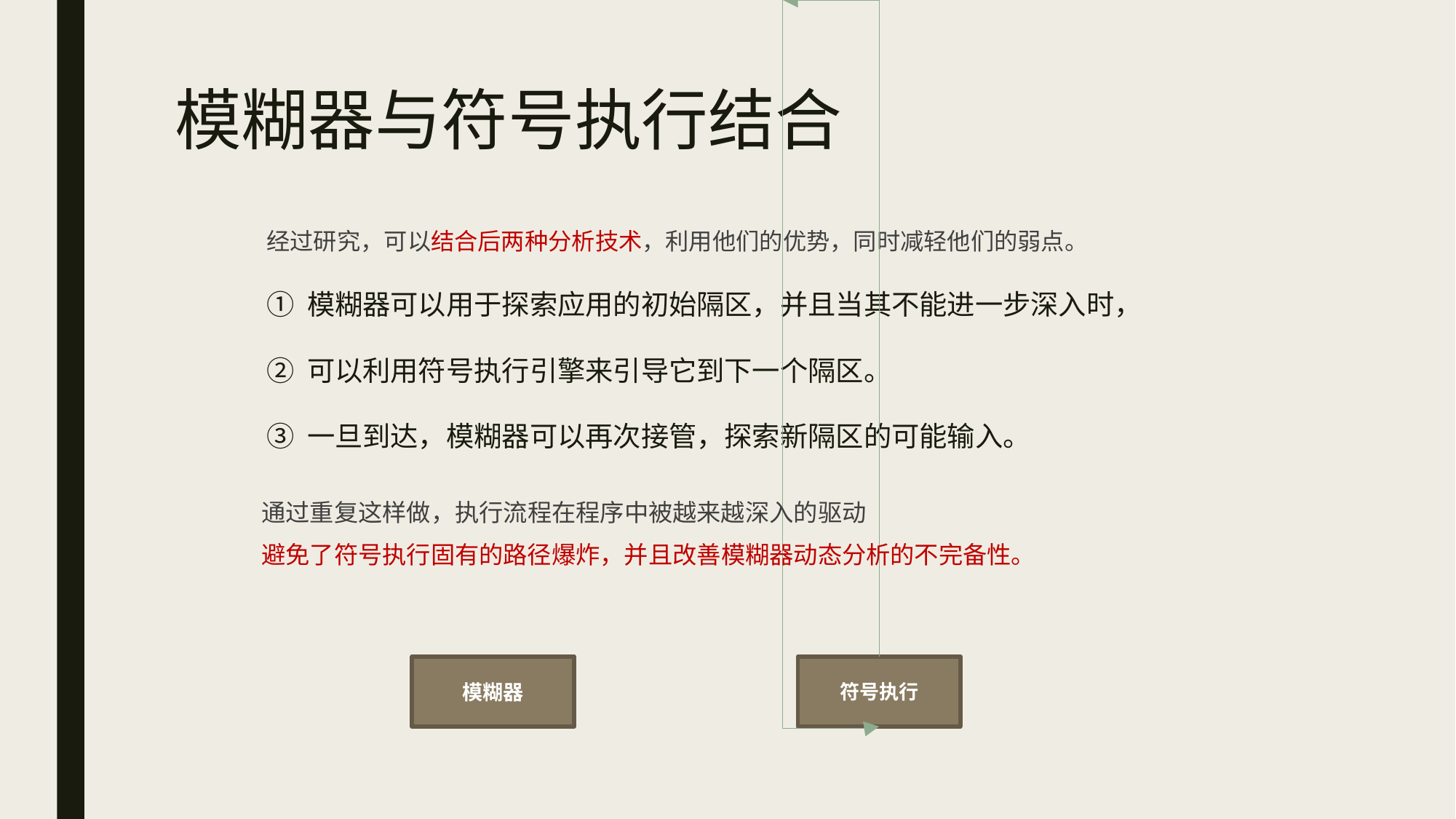

# 模糊器与符号执行结合
经过研究，可以结合后两种分析技术，利用他们的优势，同时减轻他们的弱点。
① 模糊器可以用于探索应用的初始隔区，并且当其不能进一步深入时，
② 可以利用符号执行引擎来引导它到下一个隔区。
③ 一旦到达，模糊器可以再次接管，探索新隔区的可能输入。

通过重复这样做，执行流程在程序中被越来越深入的驱动
避免了符号执行固有的路径爆炸，并且改善模糊器动态分析的不完备性。
模糊器
符号执行